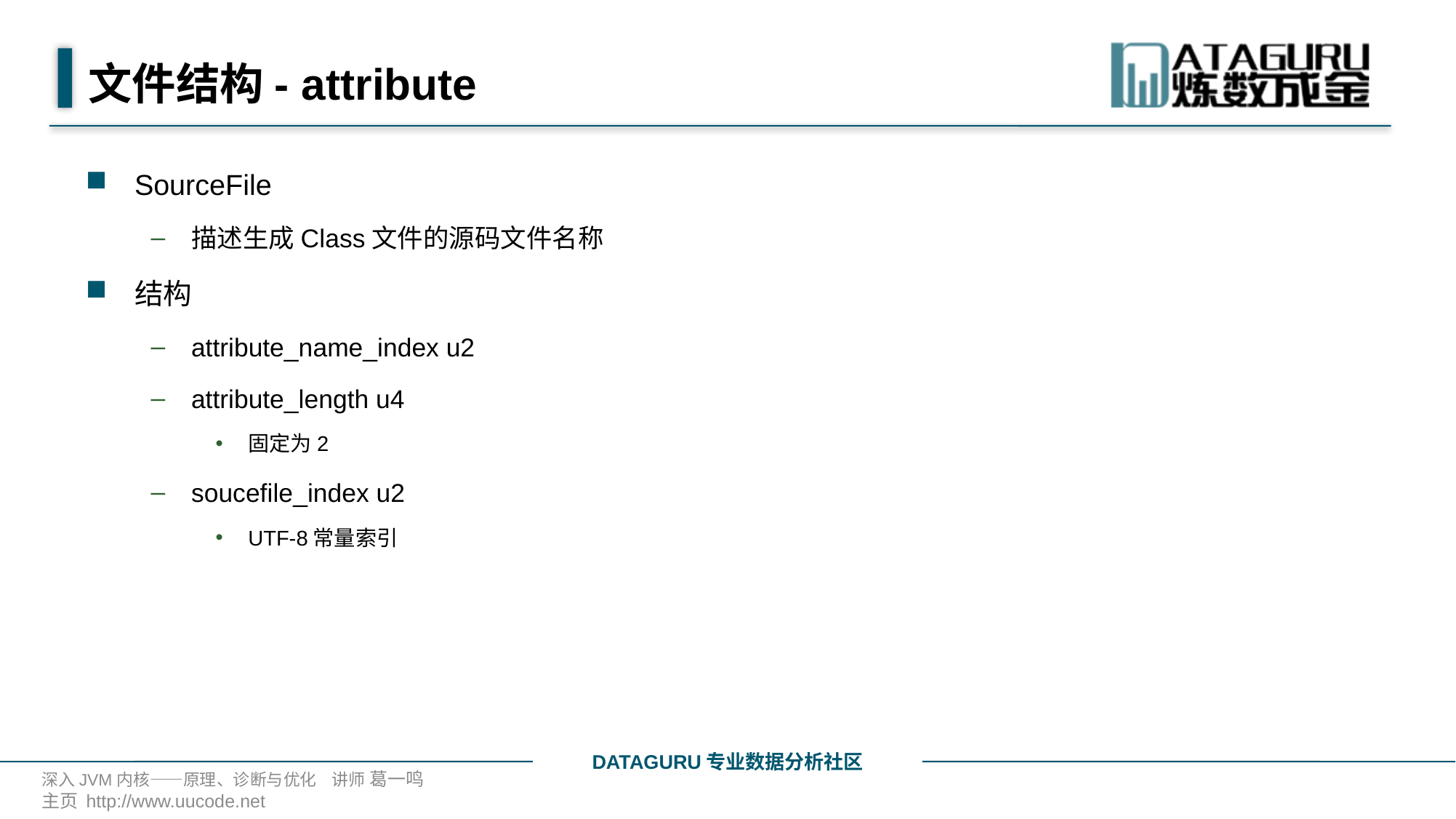

# 文件结构- attribute
SourceFile
描述生成Class文件的源码文件名称
结构
attribute_name_index u2
attribute_length u4
固定为2
soucefile_index u2
UTF-8常量索引